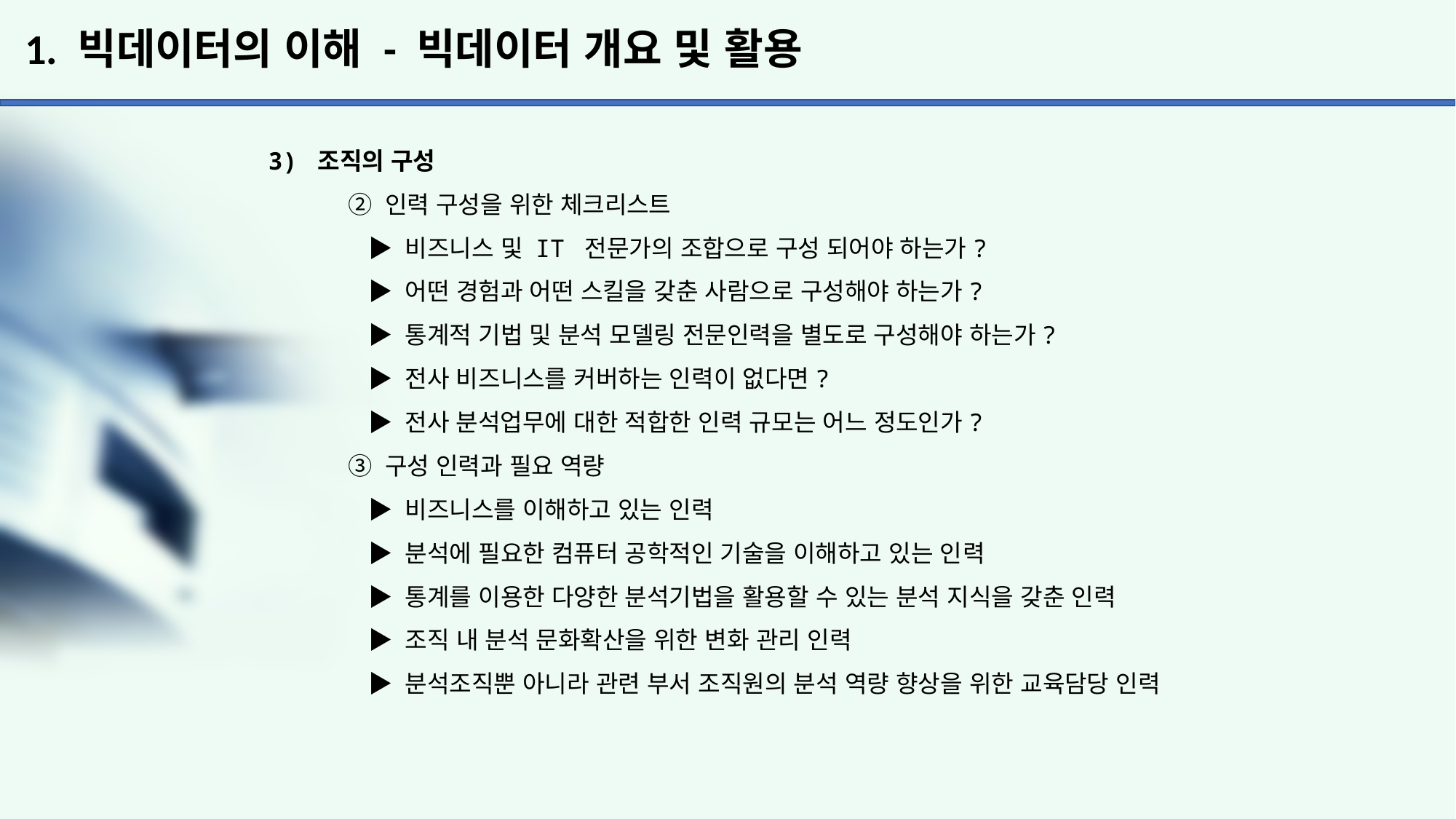

# 1. 빅데이터의 이해 - 빅데이터 개요 및 활용
	  3) 조직의 구성
		② 인력 구성을 위한 체크리스트
		   ▶ 비즈니스 및 IT 전문가의 조합으로 구성 되어야 하는가?
		   ▶ 어떤 경험과 어떤 스킬을 갖춘 사람으로 구성해야 하는가?
		   ▶ 통계적 기법 및 분석 모델링 전문인력을 별도로 구성해야 하는가?
		   ▶ 전사 비즈니스를 커버하는 인력이 없다면?
		   ▶ 전사 분석업무에 대한 적합한 인력 규모는 어느 정도인가?
		③ 구성 인력과 필요 역량
		   ▶ 비즈니스를 이해하고 있는 인력
		   ▶ 분석에 필요한 컴퓨터 공학적인 기술을 이해하고 있는 인력
		   ▶ 통계를 이용한 다양한 분석기법을 활용할 수 있는 분석 지식을 갖춘 인력
		   ▶ 조직 내 분석 문화확산을 위한 변화 관리 인력
		   ▶ 분석조직뿐 아니라 관련 부서 조직원의 분석 역량 향상을 위한 교육담당 인력